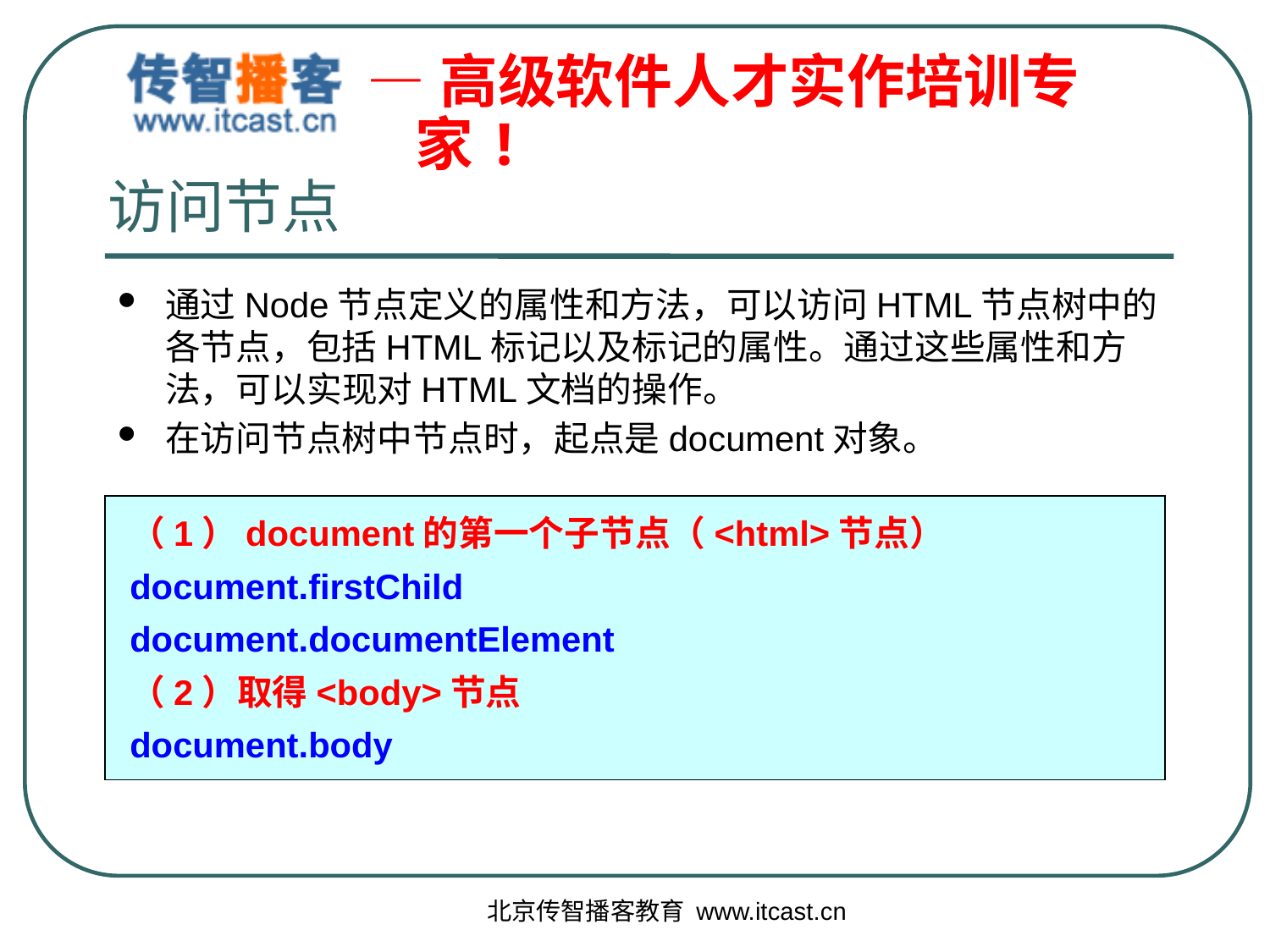

# 访问节点
通过Node节点定义的属性和方法，可以访问HTML节点树中的各节点，包括HTML标记以及标记的属性。通过这些属性和方法，可以实现对HTML文档的操作。
在访问节点树中节点时，起点是document对象。
（1）document的第一个子节点（<html>节点）
document.firstChild
document.documentElement
（2）取得<body>节点
document.body